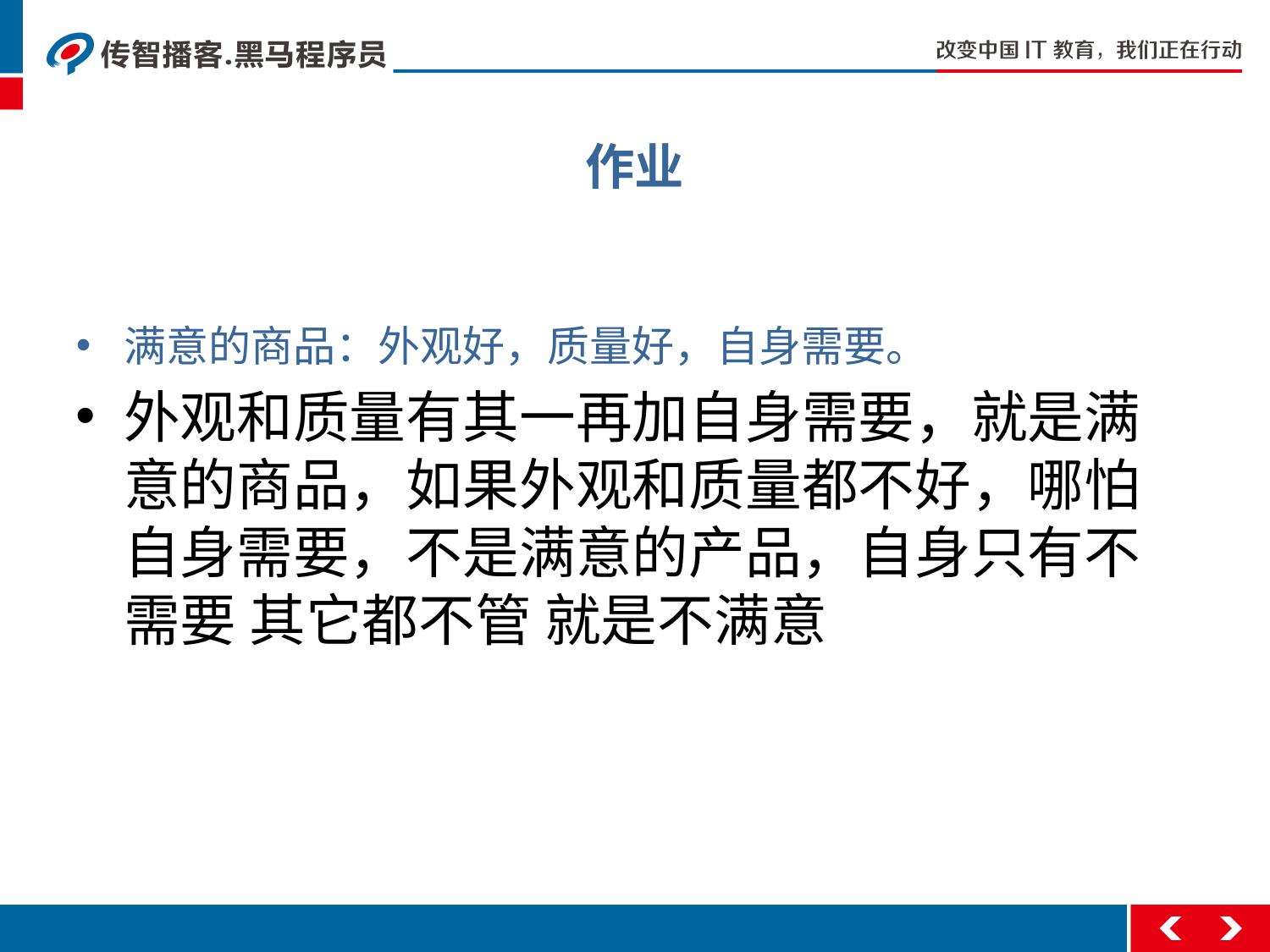

# 作业
满意的商品：外观好，质量好，自身需要。
外观和质量有其一再加自身需要，就是满意的商品，如果外观和质量都不好，哪怕自身需要，不是满意的产品，自身只有不需要 其它都不管 就是不满意